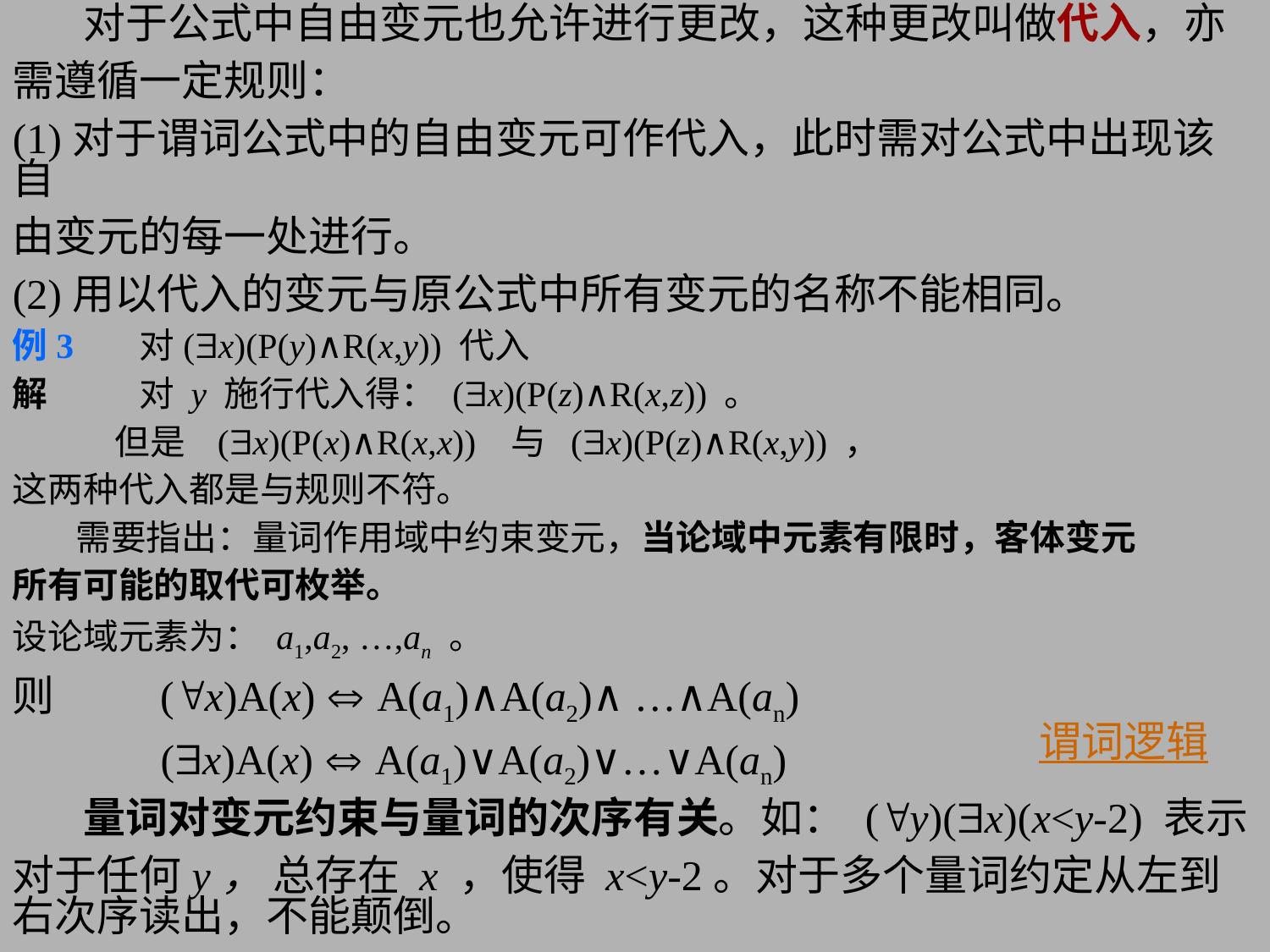

对于公式中自由变元也允许进行更改，这种更改叫做代入，亦
需遵循一定规则：
(1)对于谓词公式中的自由变元可作代入，此时需对公式中出现该自
由变元的每一处进行。
(2)用以代入的变元与原公式中所有变元的名称不能相同。
例3	对(∃x)(P(y)∧R(x,y)) 代入
解	对 y 施行代入得： (∃x)(P(z)∧R(x,z)) 。
            但是   (∃x)(P(x)∧R(x,x))   与  (∃x)(P(z)∧R(x,y)) ，
这两种代入都是与规则不符。
       需要指出：量词作用域中约束变元，当论域中元素有限时，客体变元
所有可能的取代可枚举。
设论域元素为： a1,a2, …,an 。
则          (∀x)A(x) ⇔ A(a1)∧A(a2)∧ …∧A(an)
	  (∃x)A(x) ⇔ A(a1)∨A(a2)∨…∨A(an)
        量词对变元约束与量词的次序有关。如： (∀y)(∃x)(x<y-2) 表示
对于任何y， 总存在 x ，使得 x<y-2。对于多个量词约定从左到右次序读出，不能颠倒。
谓词逻辑